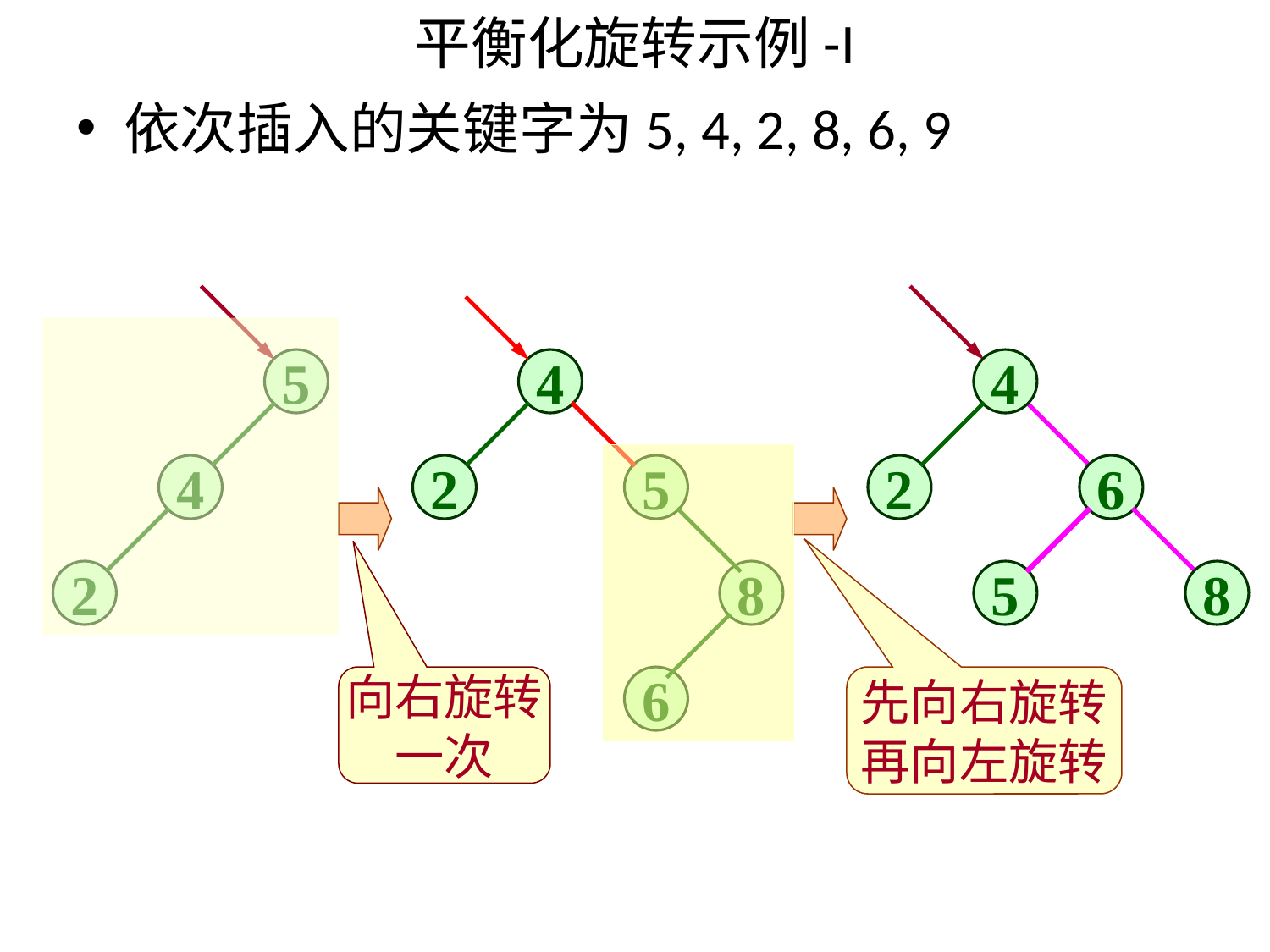

# 平衡化旋转示例-I
依次插入的关键字为5, 4, 2, 8, 6, 9

5
4
4

4
2
5
2
6

2
8
5
8

向右旋转
一次
6
先向右旋转
再向左旋转